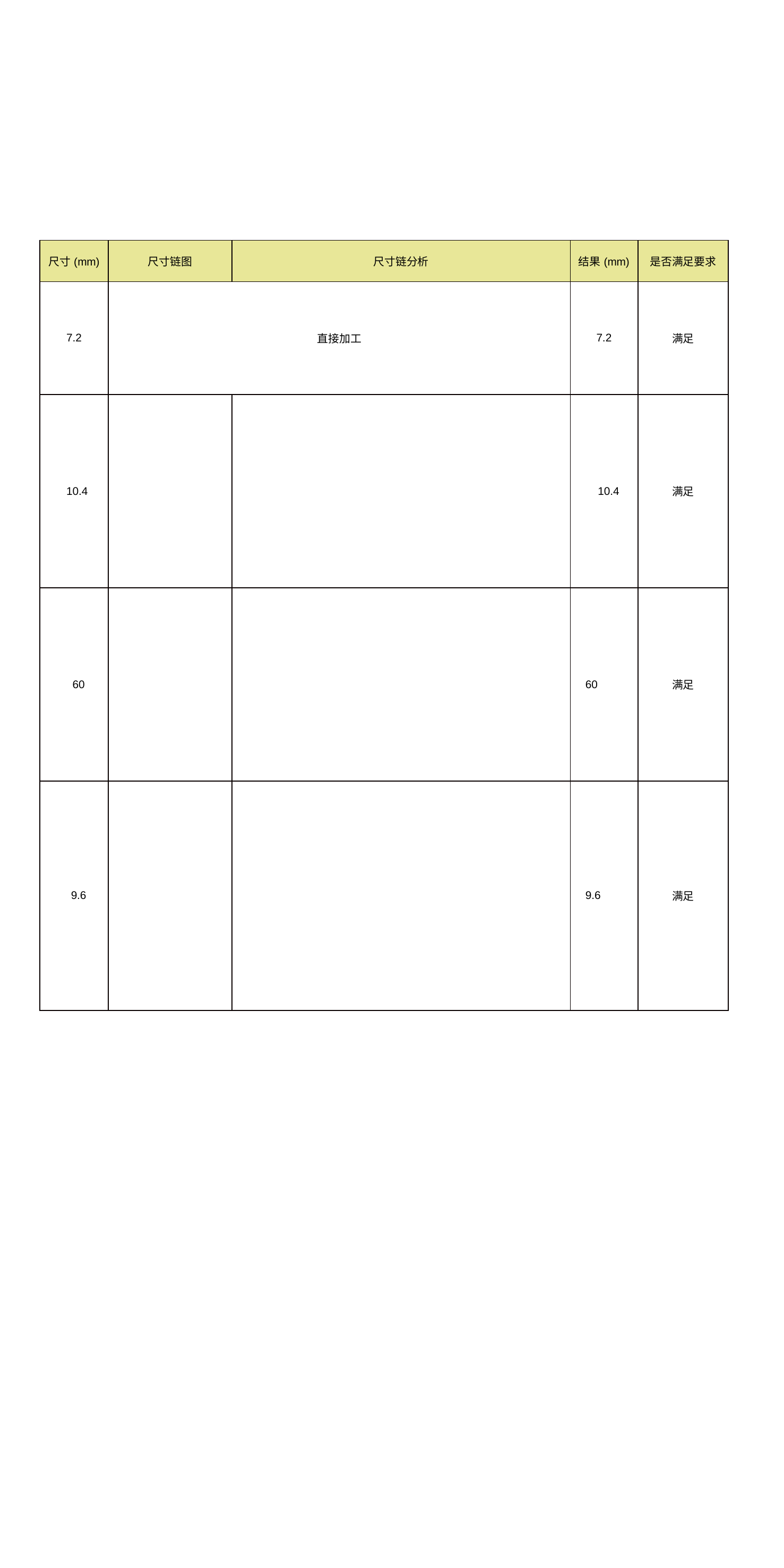

| 尺寸(mm) | 尺寸链图 | 尺寸链分析 | 结果(mm) | 是否满足要求 |
| --- | --- | --- | --- | --- |
| 7.2 | 直接加工 |  | 7.2 | 满足 |
| 10.4 |  |  | 10.4 | 满足 |
| 60 |  |  | 60 | 满足 |
| 9.6 |  |  | 9.6 | 满足 |